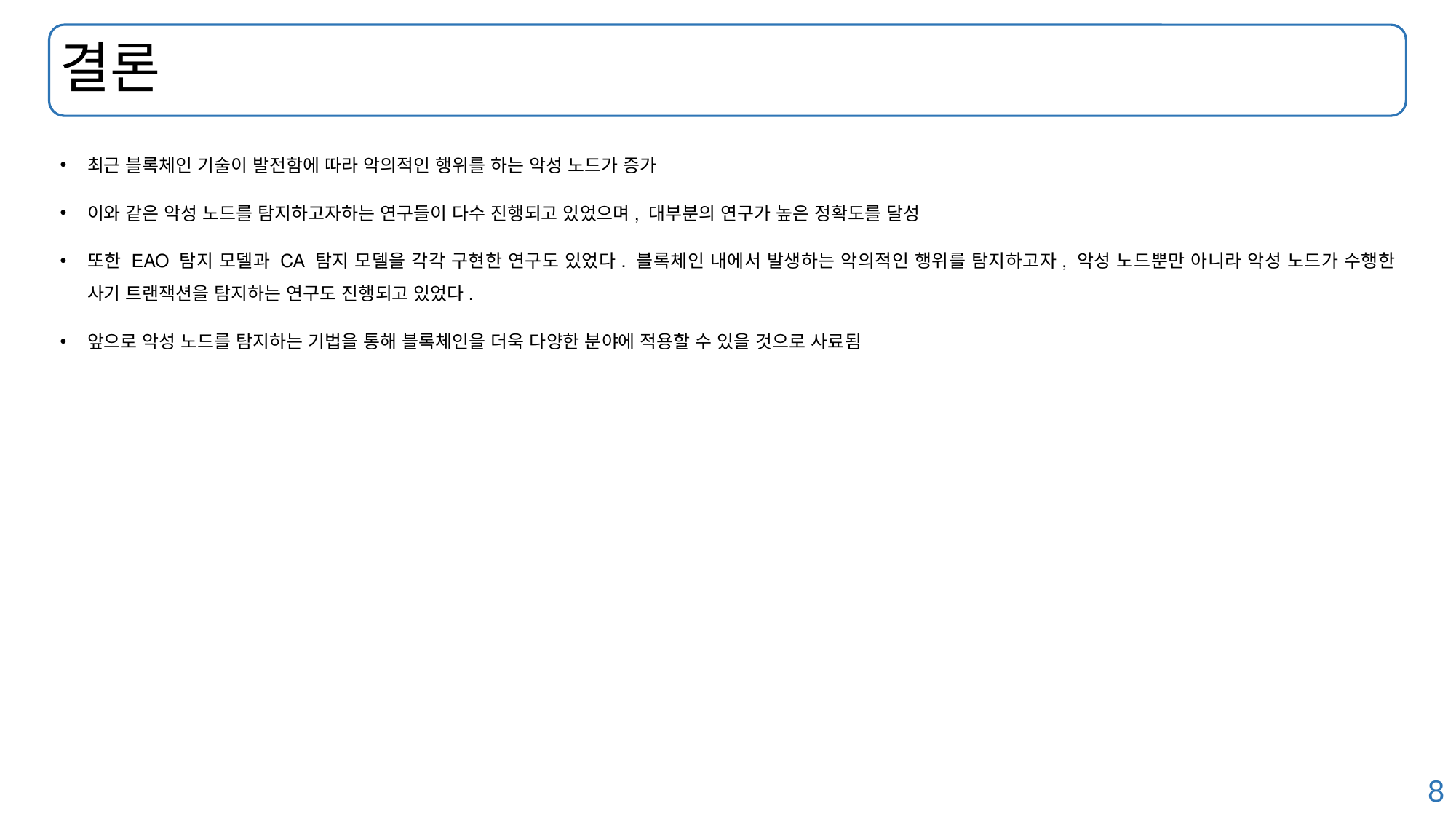

# 결론
최근 블록체인 기술이 발전함에 따라 악의적인 행위를 하는 악성 노드가 증가
이와 같은 악성 노드를 탐지하고자하는 연구들이 다수 진행되고 있었으며, 대부분의 연구가 높은 정확도를 달성
또한 EAO 탐지 모델과 CA 탐지 모델을 각각 구현한 연구도 있었다. 블록체인 내에서 발생하는 악의적인 행위를 탐지하고자, 악성 노드뿐만 아니라 악성 노드가 수행한 사기 트랜잭션을 탐지하는 연구도 진행되고 있었다.
앞으로 악성 노드를 탐지하는 기법을 통해 블록체인을 더욱 다양한 분야에 적용할 수 있을 것으로 사료됨